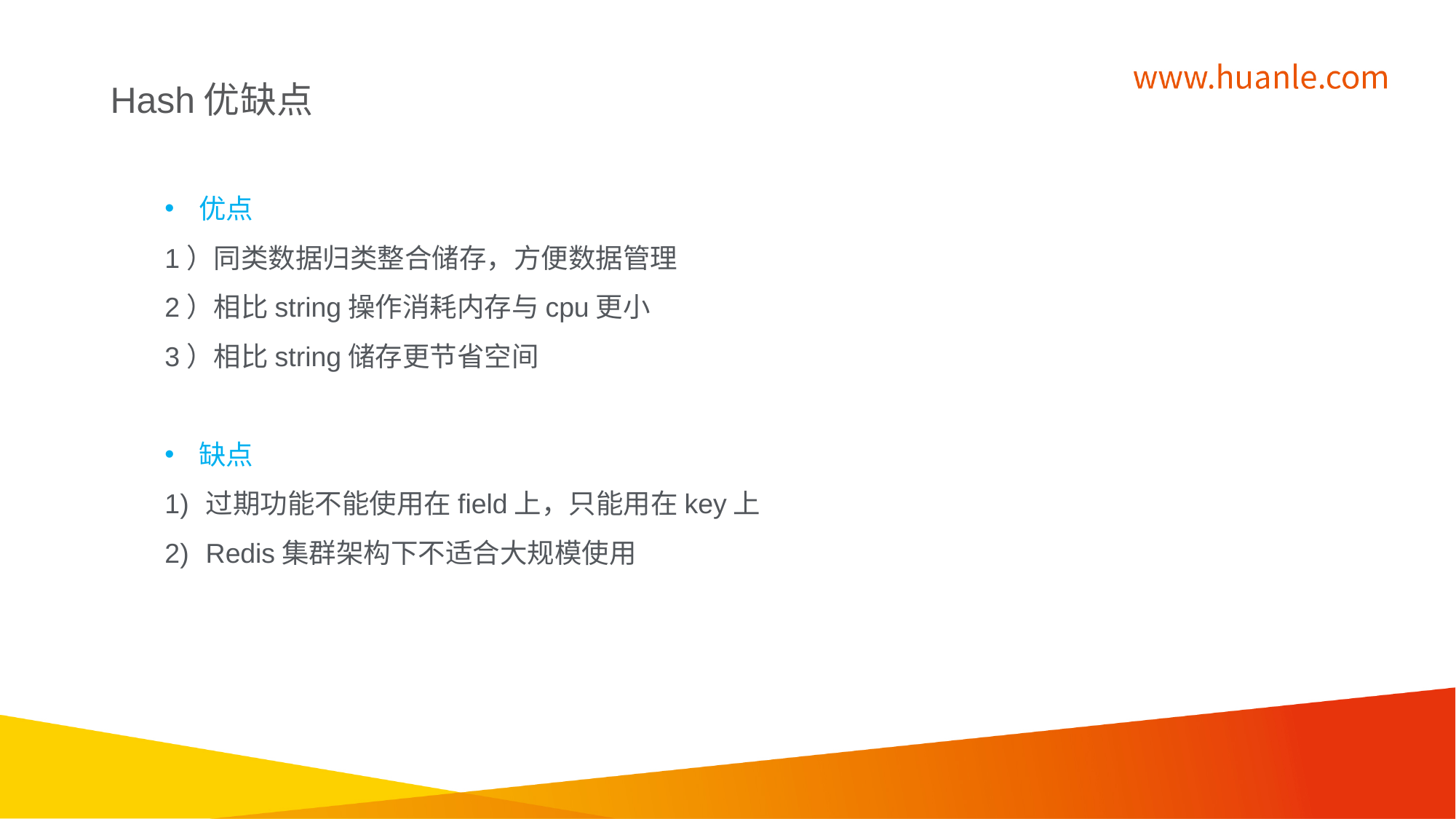

Hash优缺点
优点
1）同类数据归类整合储存，方便数据管理
2）相比string操作消耗内存与cpu更小
3）相比string储存更节省空间

缺点
过期功能不能使用在field上，只能用在key上
Redis集群架构下不适合大规模使用